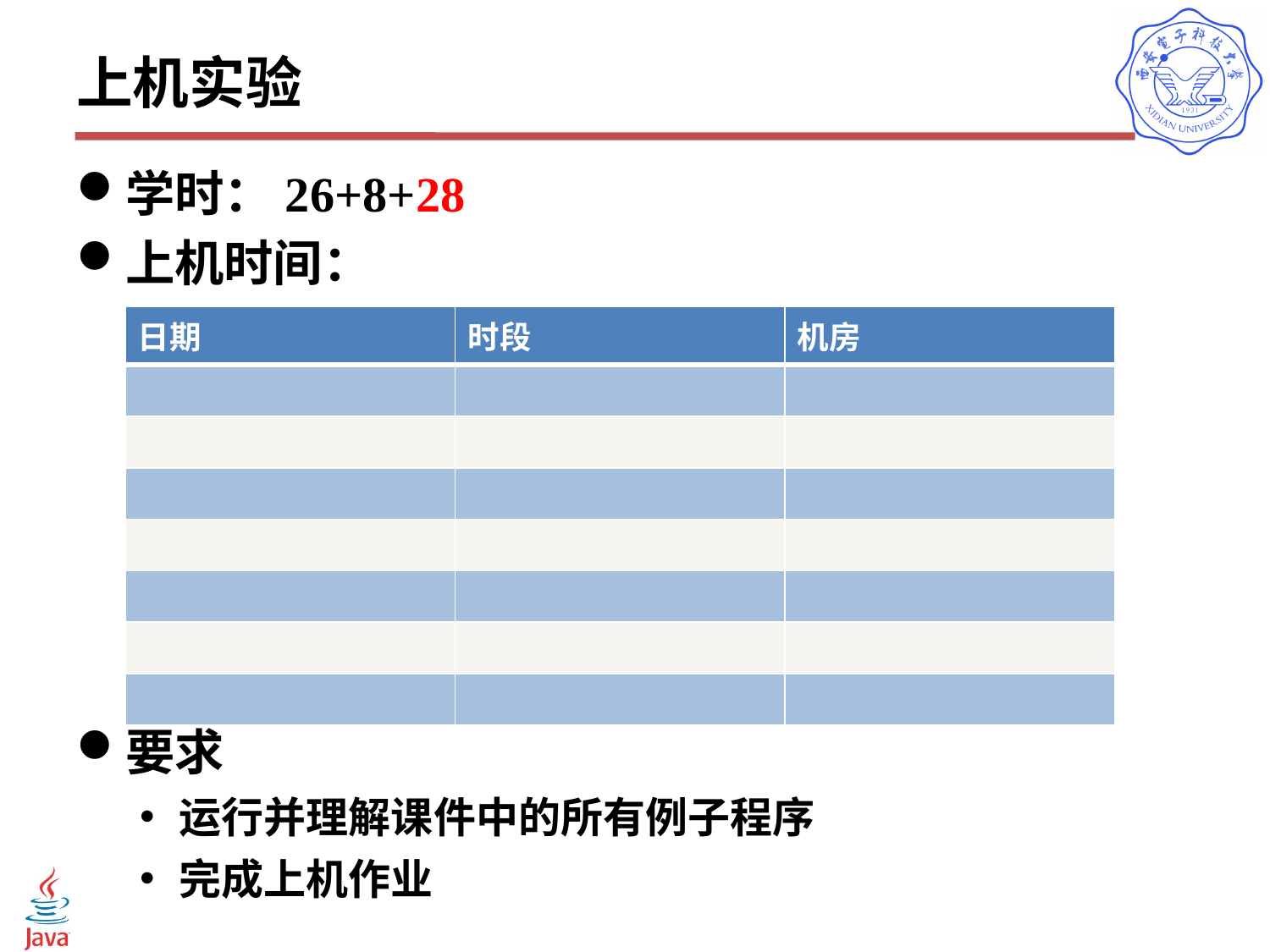

# 上机实验
学时：26+8+28
上机时间：

要求
运行并理解课件中的所有例子程序
完成上机作业
| 日期 | 时段 | 机房 |
| --- | --- | --- |
|  |  |  |
|  |  |  |
|  |  |  |
|  |  |  |
|  |  |  |
|  |  |  |
|  |  |  |